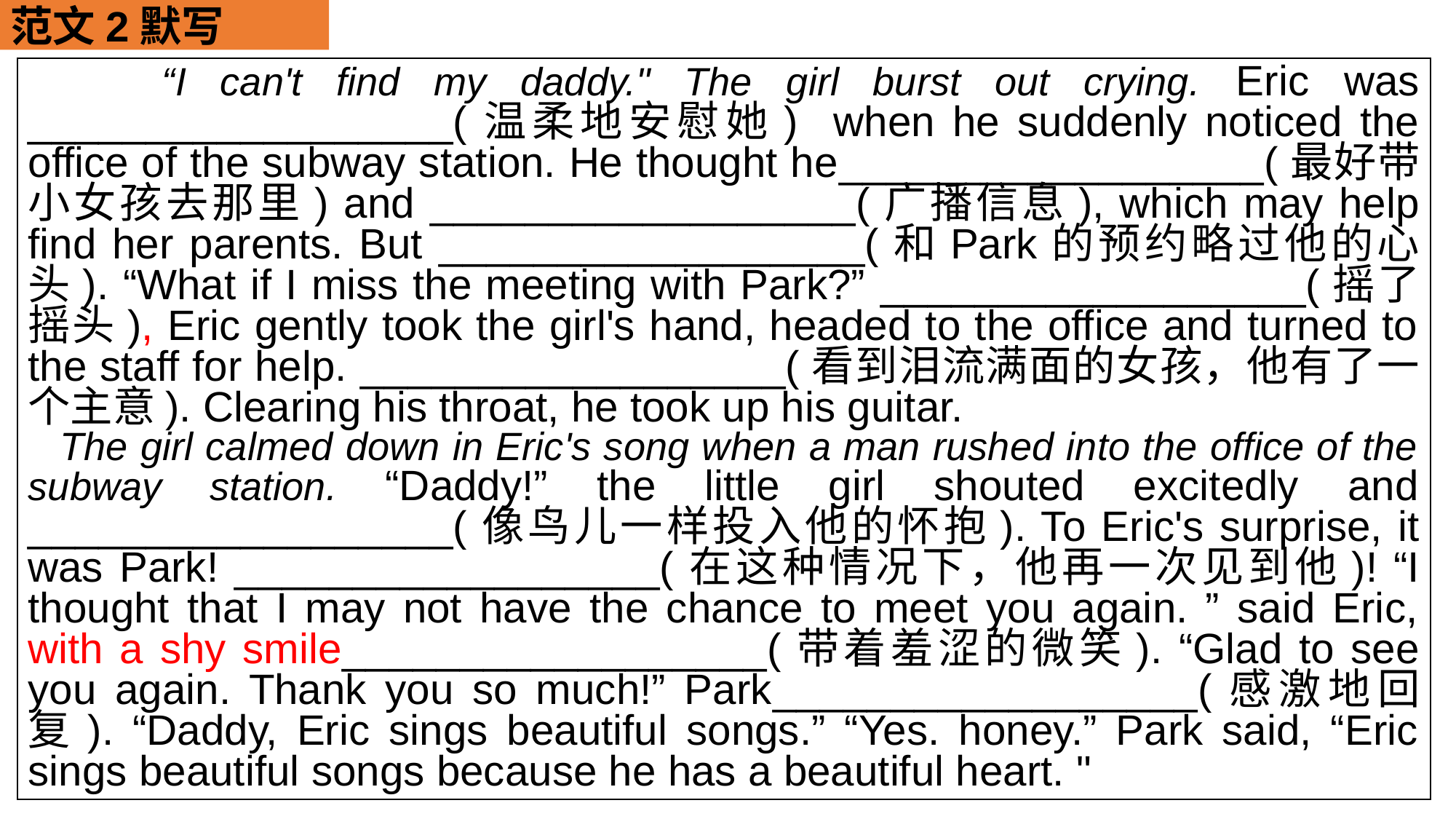

范文2默写
   “I can't find my daddy." The girl burst out crying. Eric was __________________(温柔地安慰她)  when he suddenly noticed the office of the subway station. He thought he__________________(最好带小女孩去那里) and __________________(广播信息), which may help find her parents. But __________________(和Park的预约略过他的心头). “What if I miss the meeting with Park?” __________________(摇了摇头), Eric gently took the girl's hand, headed to the office and turned to the staff for help. __________________(看到泪流满面的女孩，他有了一个主意). Clearing his throat, he took up his guitar.
The girl calmed down in Eric's song when a man rushed into the office of the subway station. “Daddy!” the little girl shouted excitedly and __________________(像鸟儿一样投入他的怀抱). To Eric's surprise, it was Park! __________________(在这种情况下，他再一次见到他)! “I thought that I may not have the chance to meet you again. ” said Eric, with a shy smile__________________(带着羞涩的微笑). “Glad to see you again. Thank you so much!” Park__________________(感激地回复). “Daddy, Eric sings beautiful songs.” “Yes. honey.” Park said, “Eric sings beautiful songs because he has a beautiful heart. "